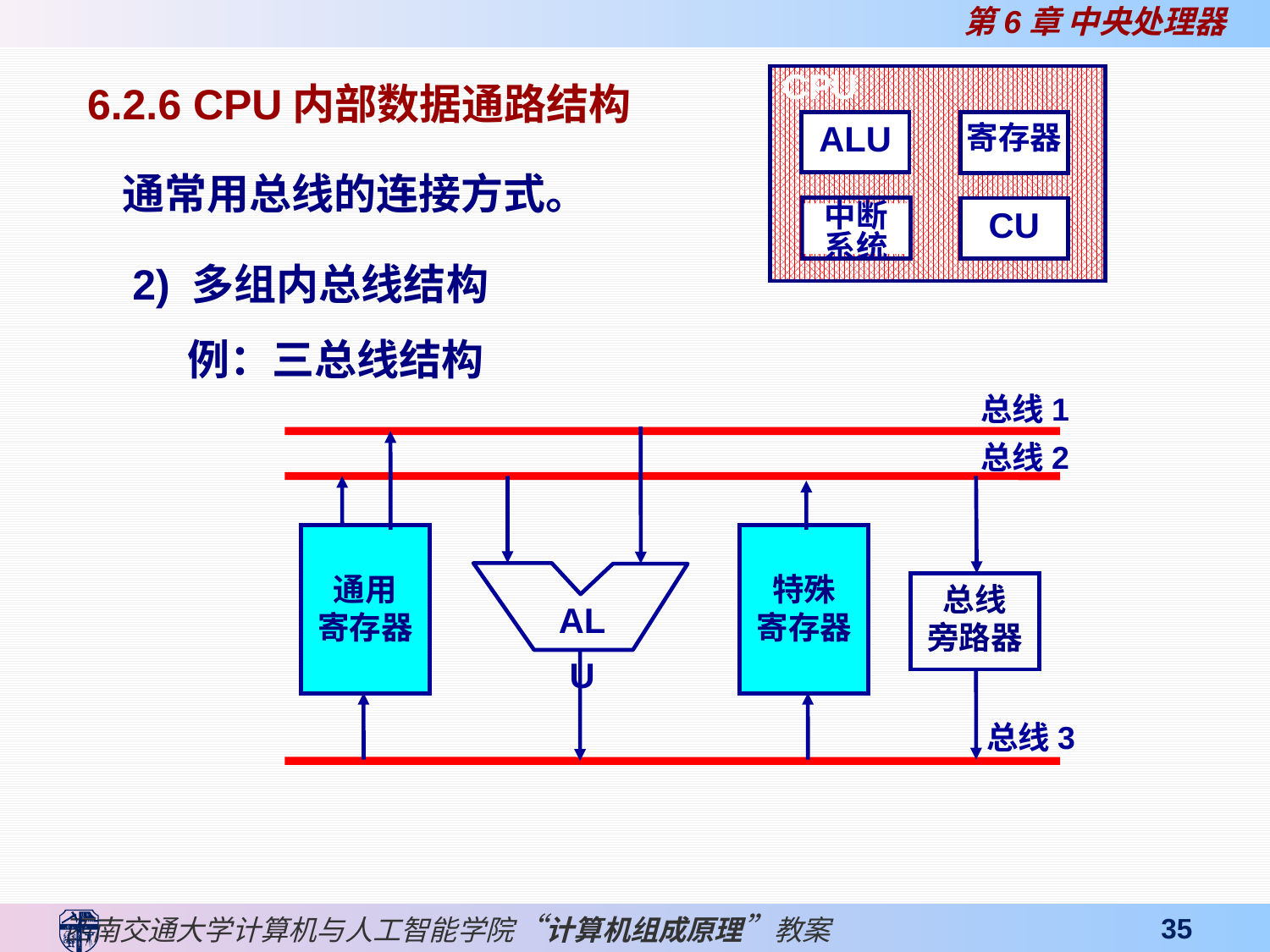

CPU

ALU
寄存器

中断
系统
CU
6.2.6 CPU内部数据通路结构
通常用总线的连接方式。
2) 多组内总线结构
例：三总线结构
总线1

总线2

通用
寄存器

特殊
寄存器

ALU
总线
旁路器

总线3